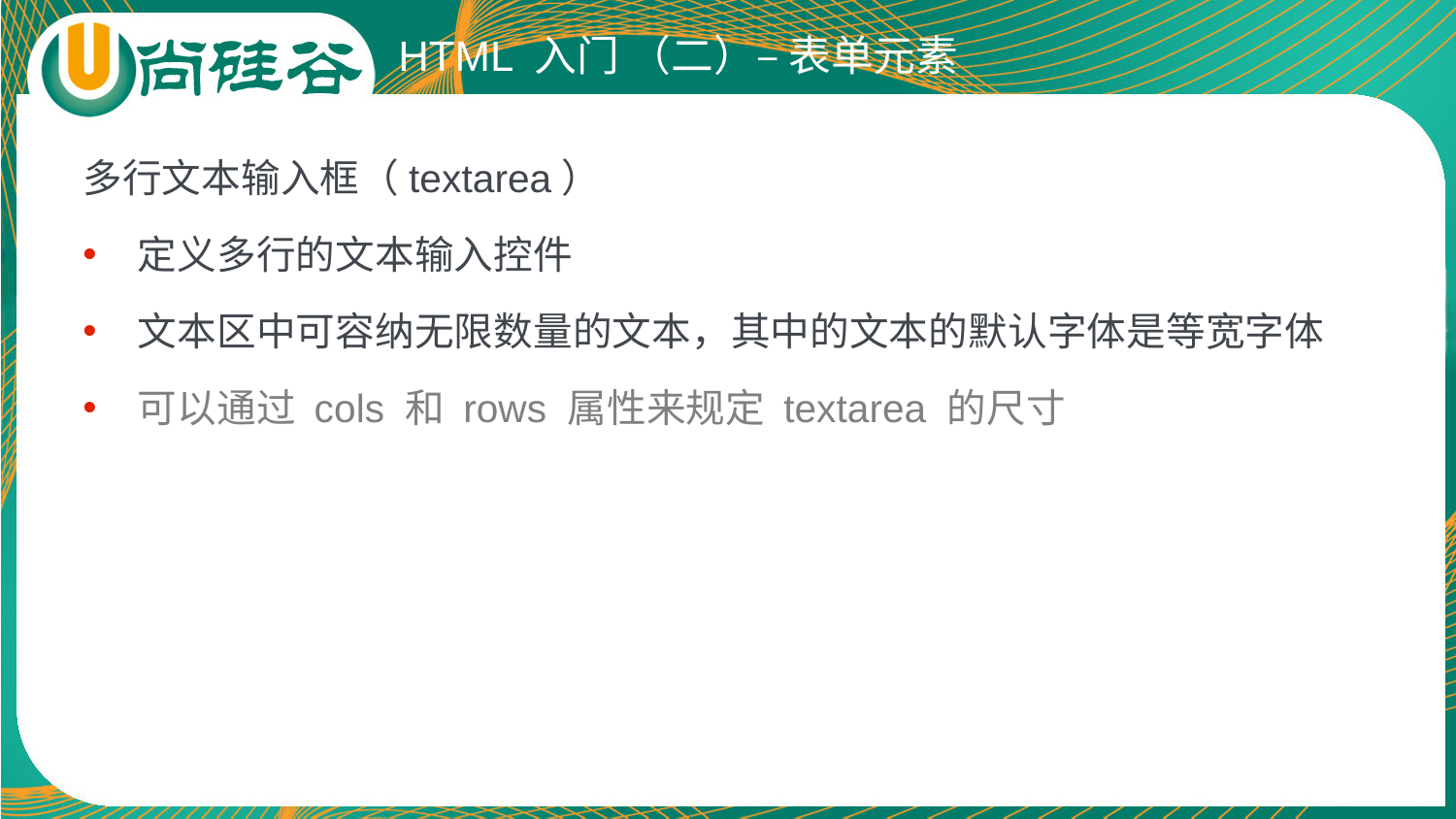

# HTML 入门 （二）– 表单元素
多行文本输入框（textarea）
定义多行的文本输入控件
文本区中可容纳无限数量的文本，其中的文本的默认字体是等宽字体
可以通过 cols 和 rows 属性来规定 textarea 的尺寸